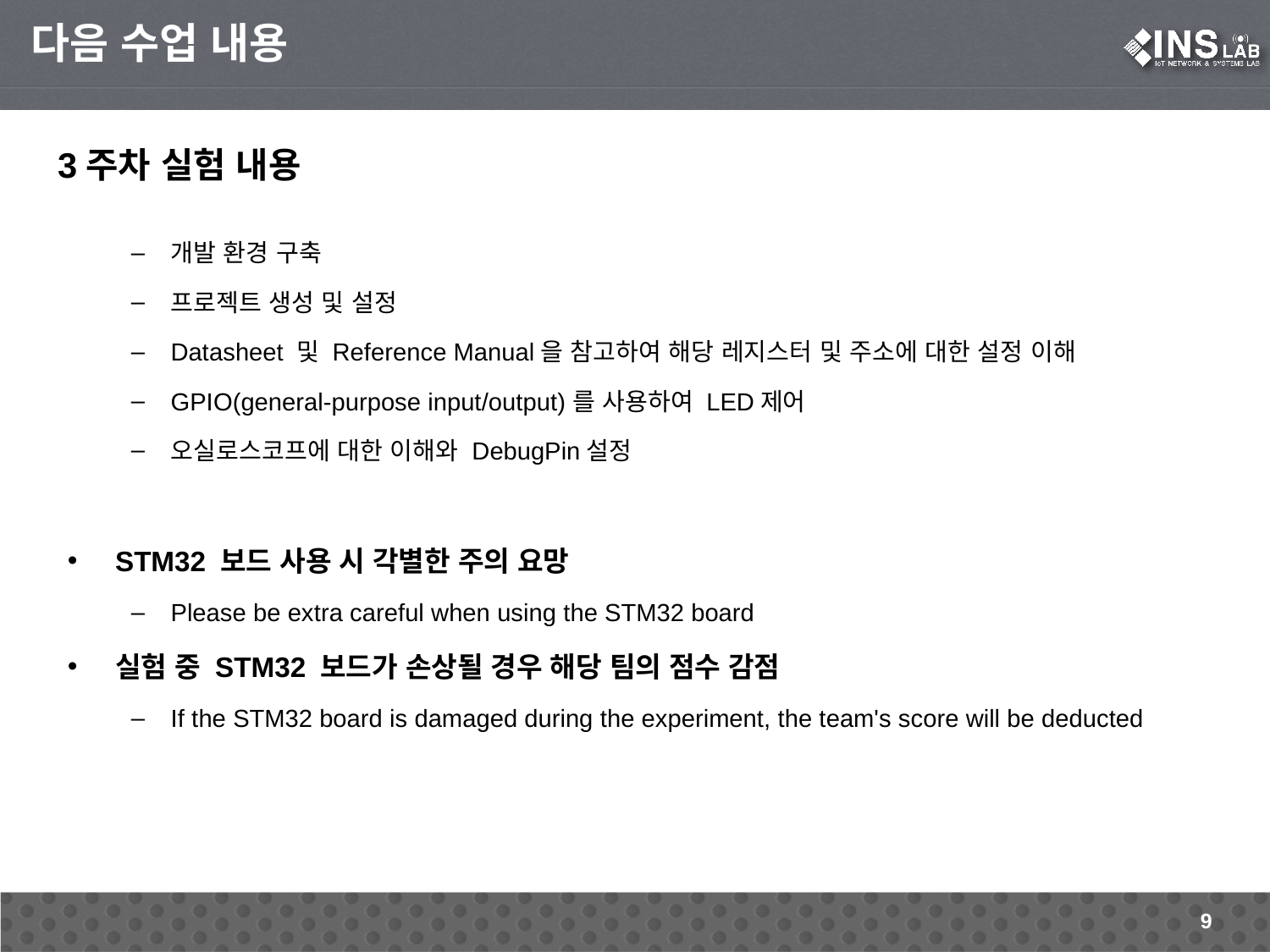

다음 수업 내용
3주차 실험 내용
개발 환경 구축
프로젝트 생성 및 설정
Datasheet 및 Reference Manual을 참고하여 해당 레지스터 및 주소에 대한 설정 이해
GPIO(general-purpose input/output)를 사용하여 LED제어
오실로스코프에 대한 이해와 DebugPin설정

STM32 보드 사용 시 각별한 주의 요망
Please be extra careful when using the STM32 board
실험 중 STM32 보드가 손상될 경우 해당 팀의 점수 감점
If the STM32 board is damaged during the experiment, the team's score will be deducted
9